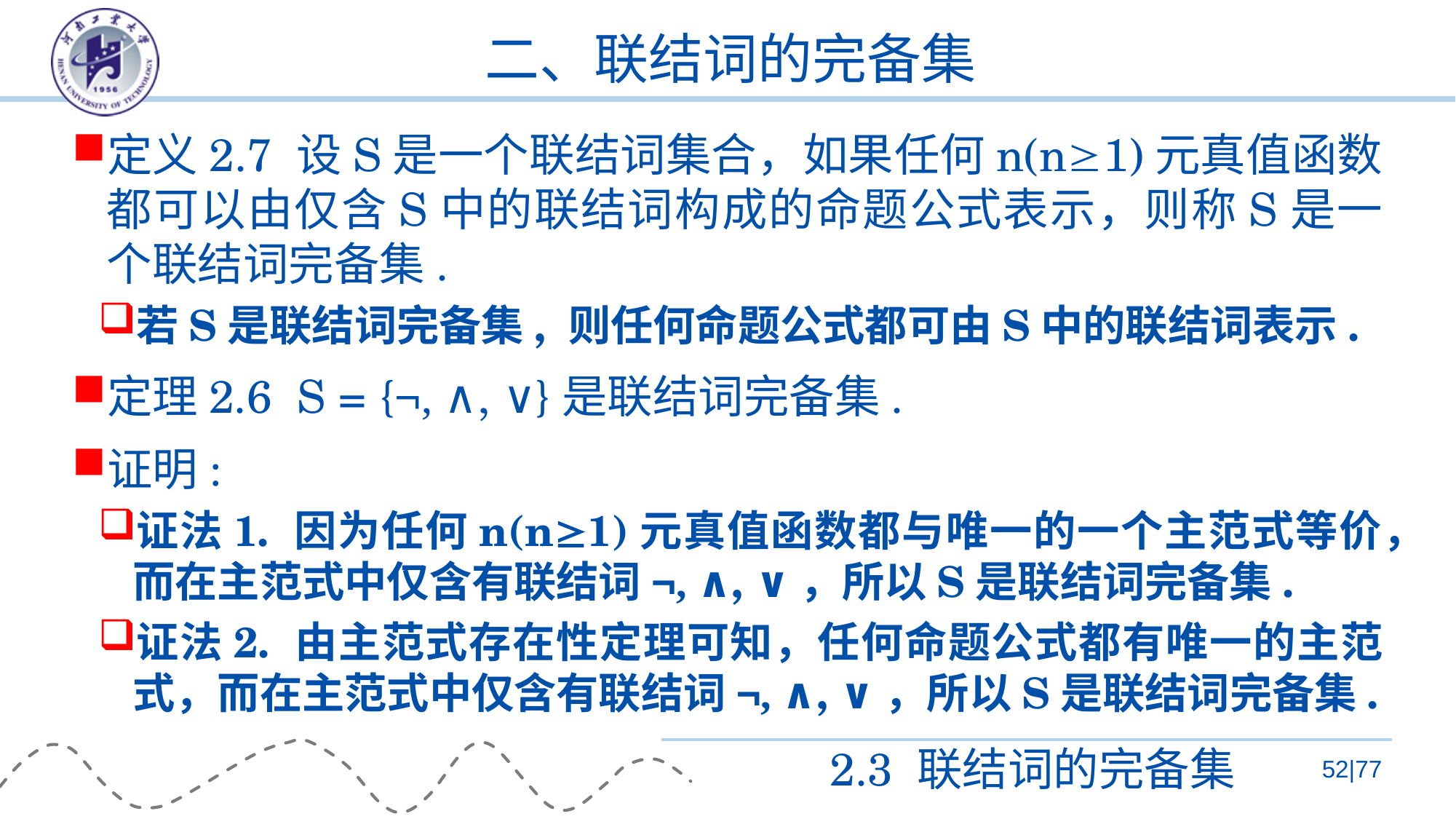

# 二、联结词的完备集
定义2.7 设S是一个联结词集合，如果任何n(n≥1)元真值函数都可以由仅含S中的联结词构成的命题公式表示，则称S是一个联结词完备集.
若S是联结词完备集, 则任何命题公式都可由S中的联结词表示.
定理2.6  S = {¬, ∧, ∨}是联结词完备集.
证明:
证法1. 因为任何n(n≥1)元真值函数都与唯一的一个主范式等价，而在主范式中仅含有联结词¬, ∧, ∨，所以S是联结词完备集.
证法2. 由主范式存在性定理可知，任何命题公式都有唯一的主范式，而在主范式中仅含有联结词¬, ∧, ∨，所以S是联结词完备集.
2.3 联结词的完备集
52|77